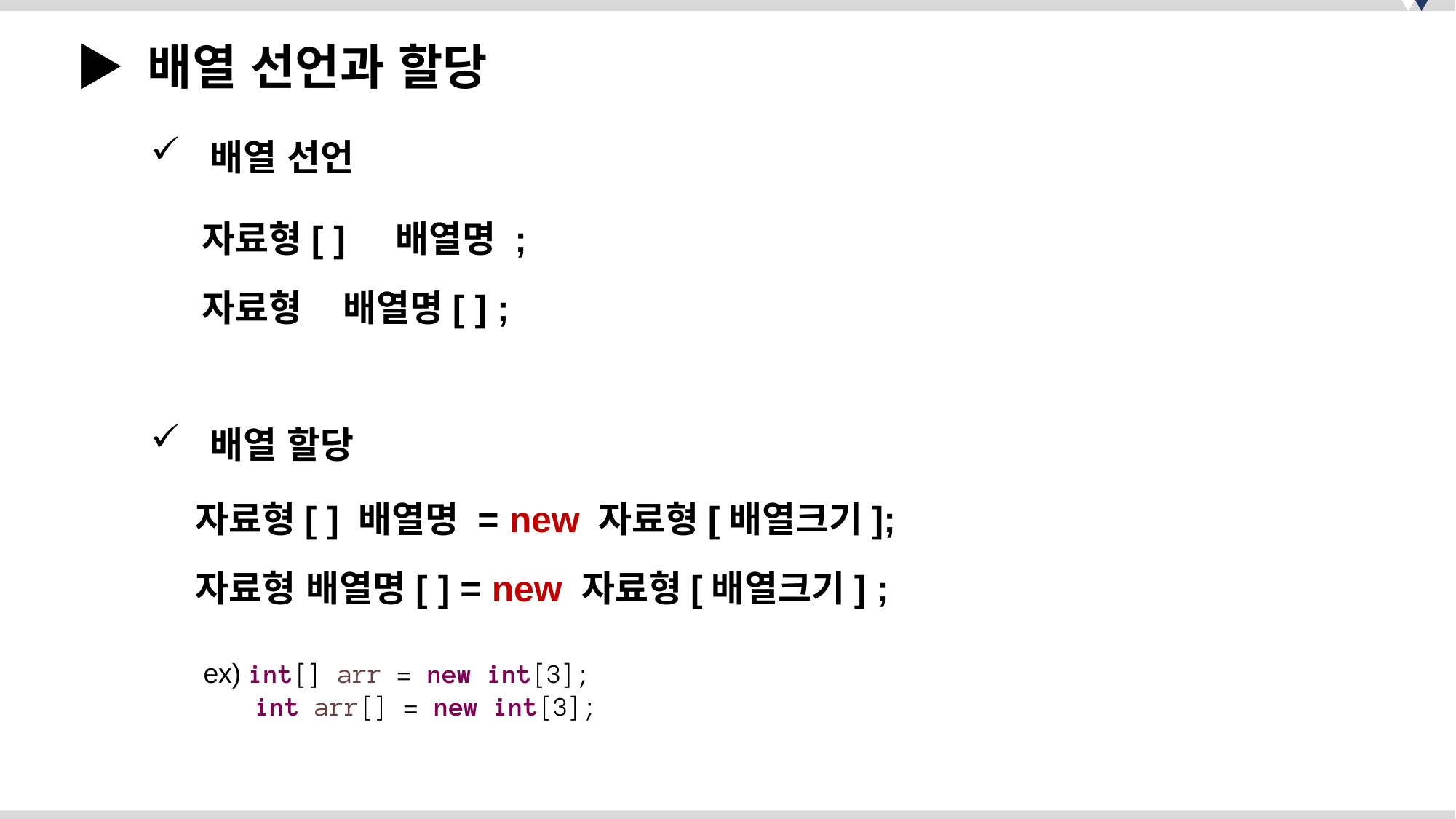

▶ 배열 선언과 할당
 배열 선언
자료형[ ]    배열명 ;

자료형    배열명[ ] ;
 배열 할당
자료형[ ] 배열명 = new 자료형[배열크기];

자료형 배열명[ ] = new 자료형[배열크기] ;
 ex) int[] arr = new int[3];
    int arr[] = new int[3];